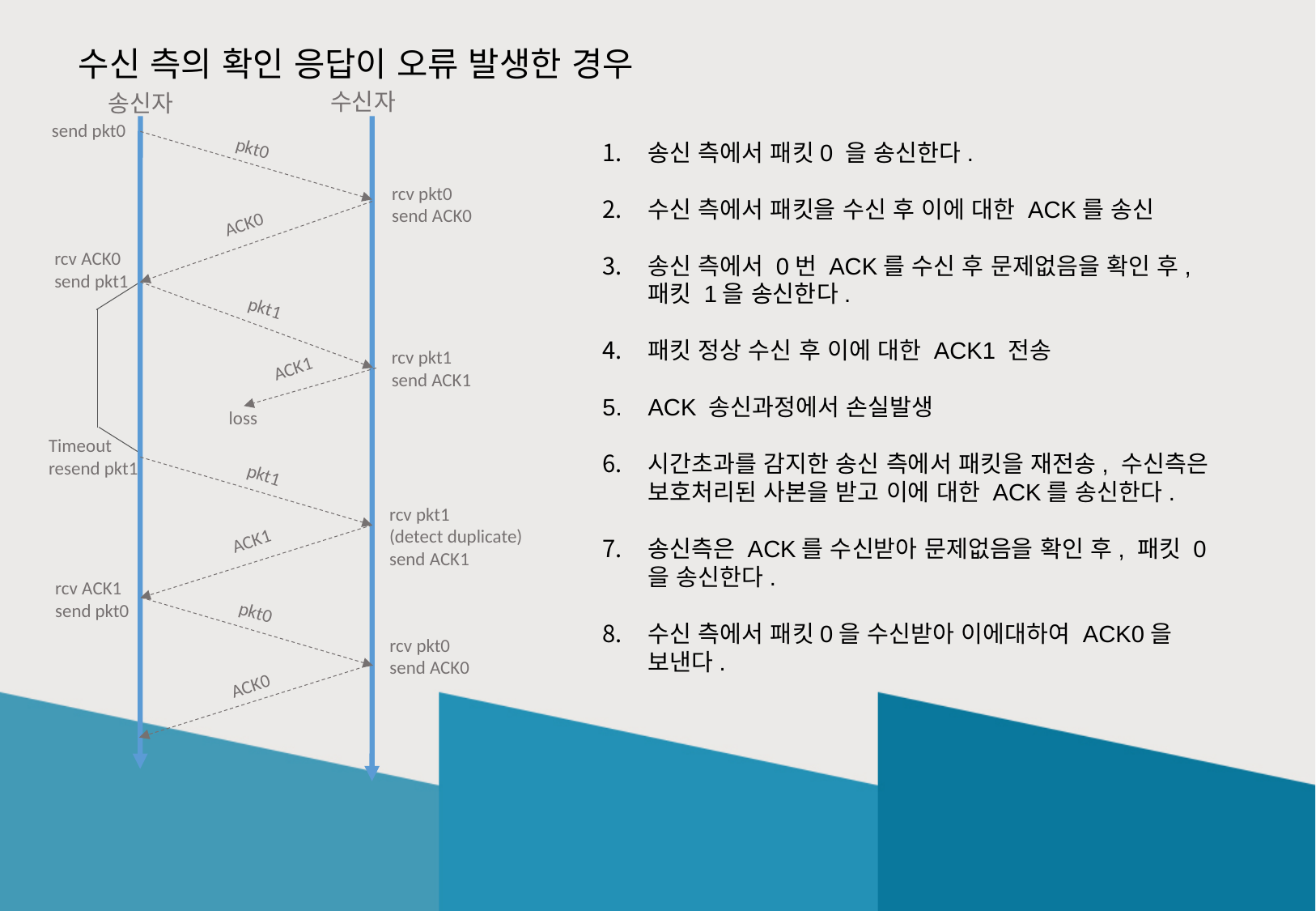

수신 측의 확인 응답이 오류 발생한 경우
수신자
송신자
send pkt0
송신 측에서 패킷0 을 송신한다.

수신 측에서 패킷을 수신 후 이에 대한 ACK를 송신

송신 측에서 0번 ACK를 수신 후 문제없음을 확인 후,
패킷 1을 송신한다.

패킷 정상 수신 후 이에 대한 ACK1 전송

ACK 송신과정에서 손실발생

시간초과를 감지한 송신 측에서 패킷을 재전송, 수신측은 보호처리된 사본을 받고 이에 대한 ACK를 송신한다.

송신측은 ACK를 수신받아 문제없음을 확인 후, 패킷 0을 송신한다.

수신 측에서 패킷0을 수신받아 이에대하여 ACK0을 보낸다.

pkt0
ACK0
rcv pkt0
send ACK0
rcv ACK0
send pkt1
ACK1
pkt1
rcv pkt1
send ACK1
loss
Timeout
resend pkt1
pkt1
rcv pkt1
(detect duplicate)
send ACK1
ACK1
rcv ACK1
send pkt0
pkt0
rcv pkt0
send ACK0
ACK0